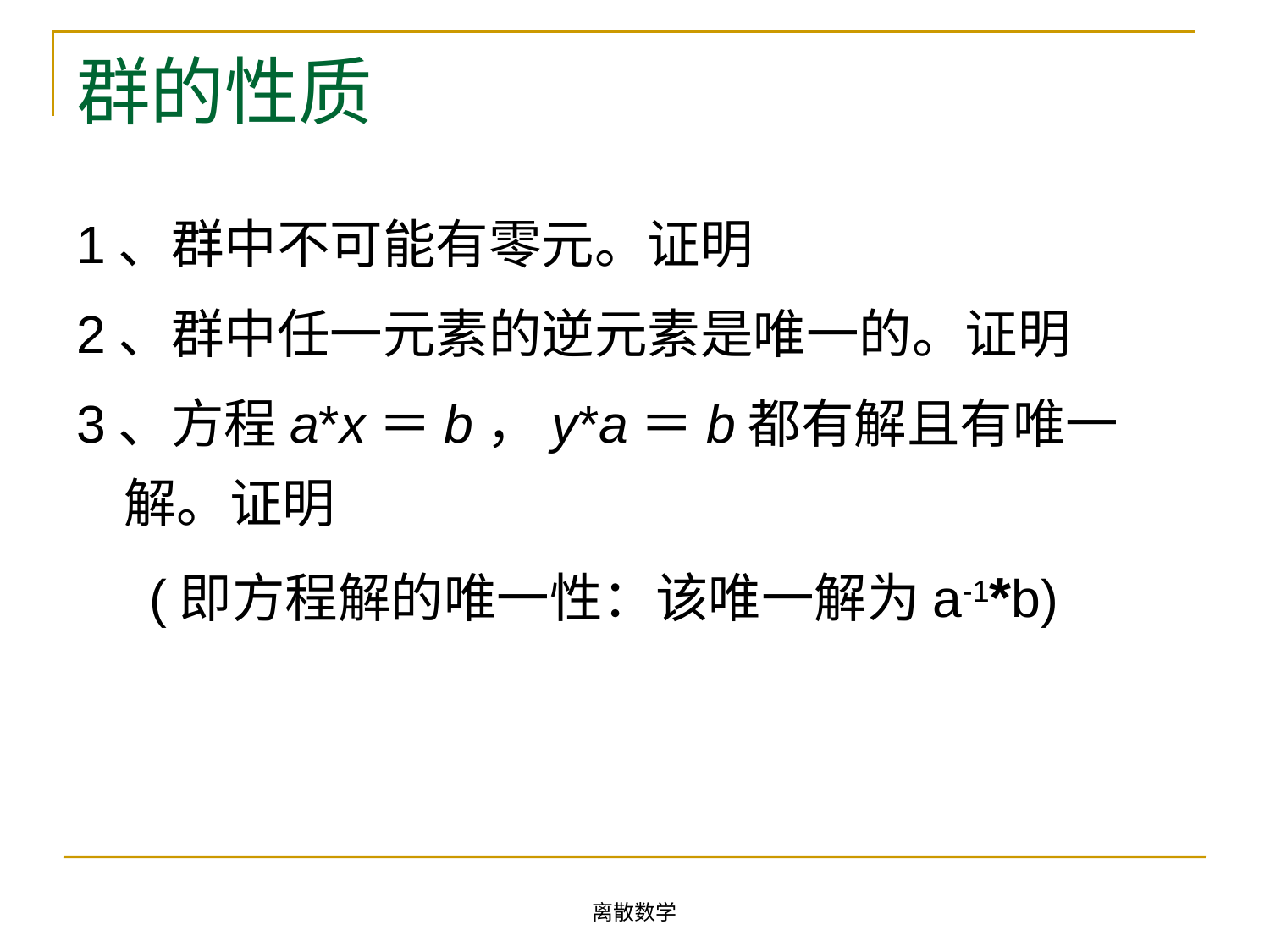

# 群的性质
1、群中不可能有零元。证明
2、群中任一元素的逆元素是唯一的。证明
3、方程a*x＝b，y*a＝b都有解且有唯一解。证明
     (即方程解的唯一性：该唯一解为a-1*b)

62
离散数学